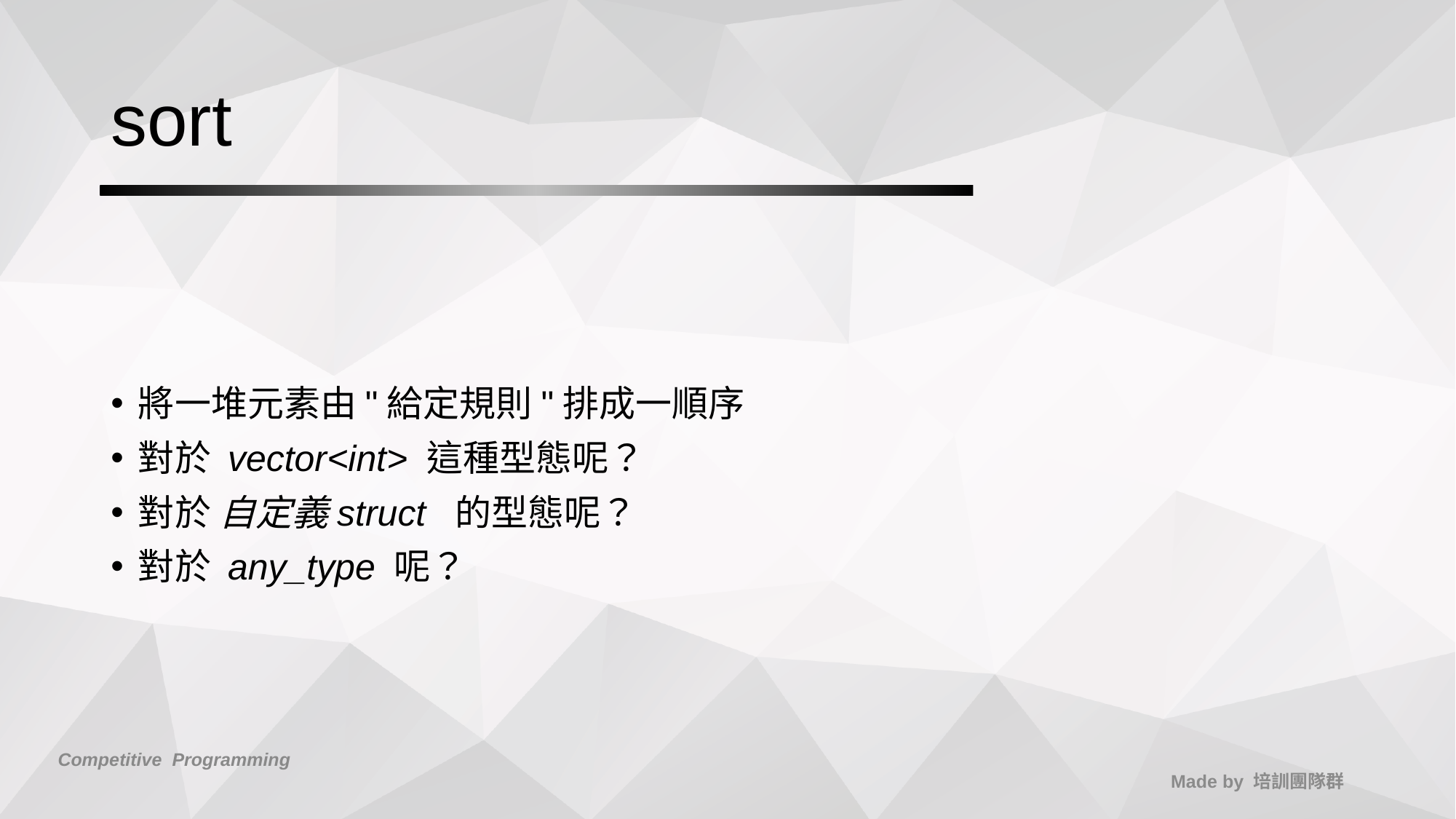

# sort
將一堆元素由"給定規則"排成一順序
對於 vector<int> 這種型態呢？
對於 自定義struct  的型態呢？
對於 any_type 呢？